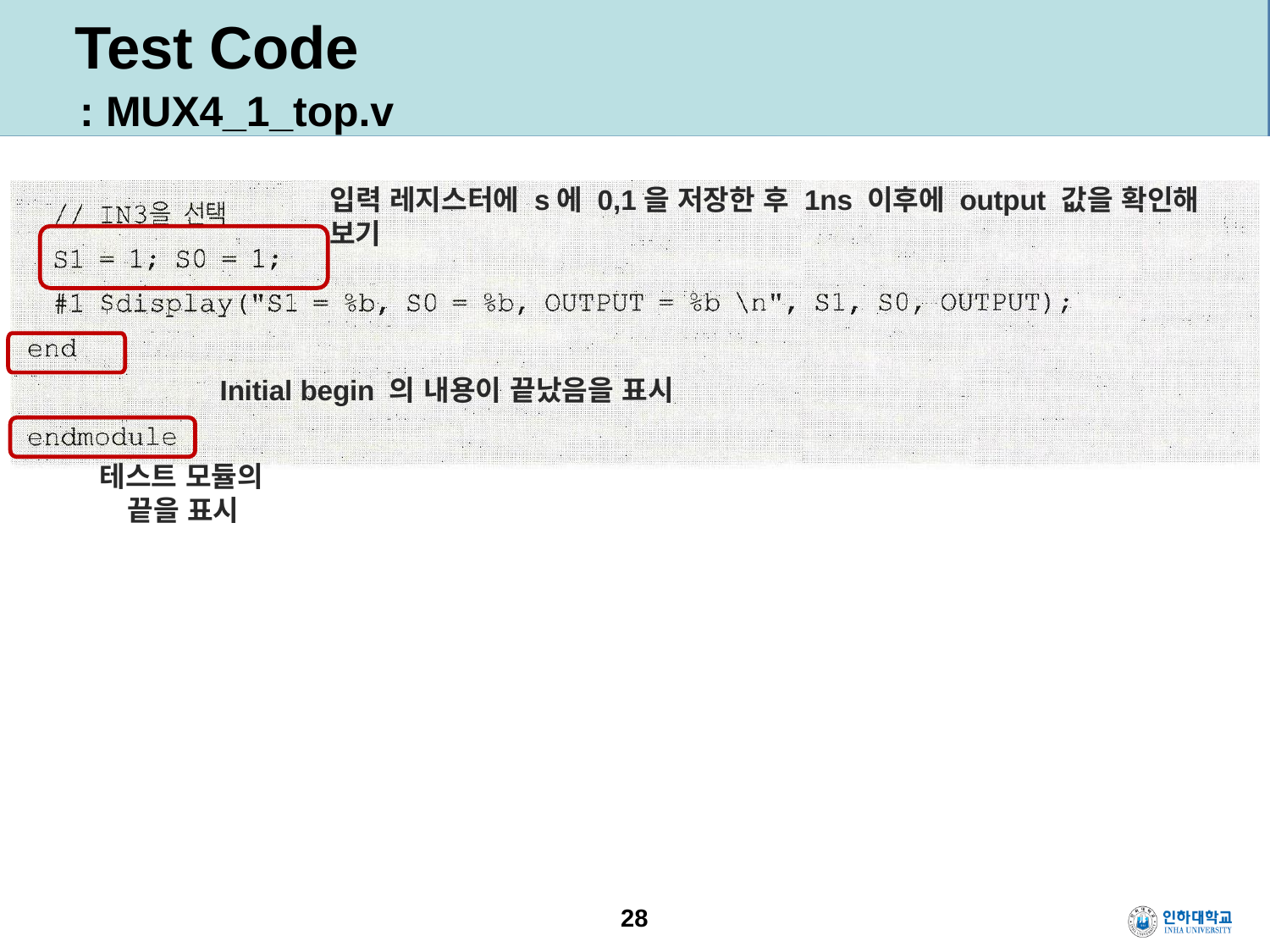

# Test Code
: MUX4_1_top.v

입력 레지스터에 s에 0,1을 저장한 후 1ns 이후에 output 값을 확인해 보기

Initial begin 의 내용이 끝났음을 표시

테스트 모듈의 끝을 표시

28